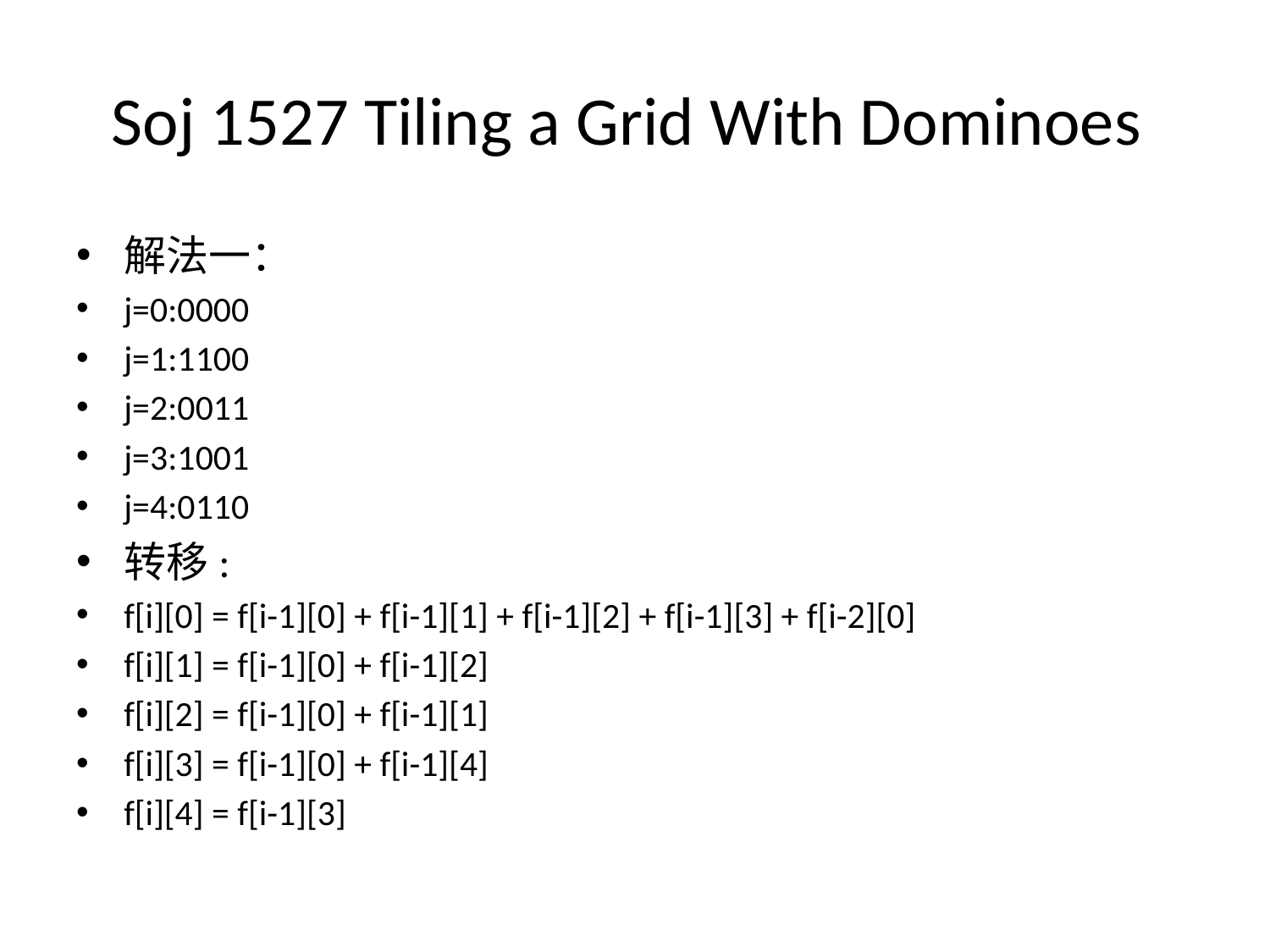

# Soj 1527 Tiling a Grid With Dominoes
解法一：
j=0:0000
j=1:1100
j=2:0011
j=3:1001
j=4:0110
转移:
f[i][0] = f[i-1][0] + f[i-1][1] + f[i-1][2] + f[i-1][3] + f[i-2][0]
f[i][1] = f[i-1][0] + f[i-1][2]
f[i][2] = f[i-1][0] + f[i-1][1]
f[i][3] = f[i-1][0] + f[i-1][4]
f[i][4] = f[i-1][3]